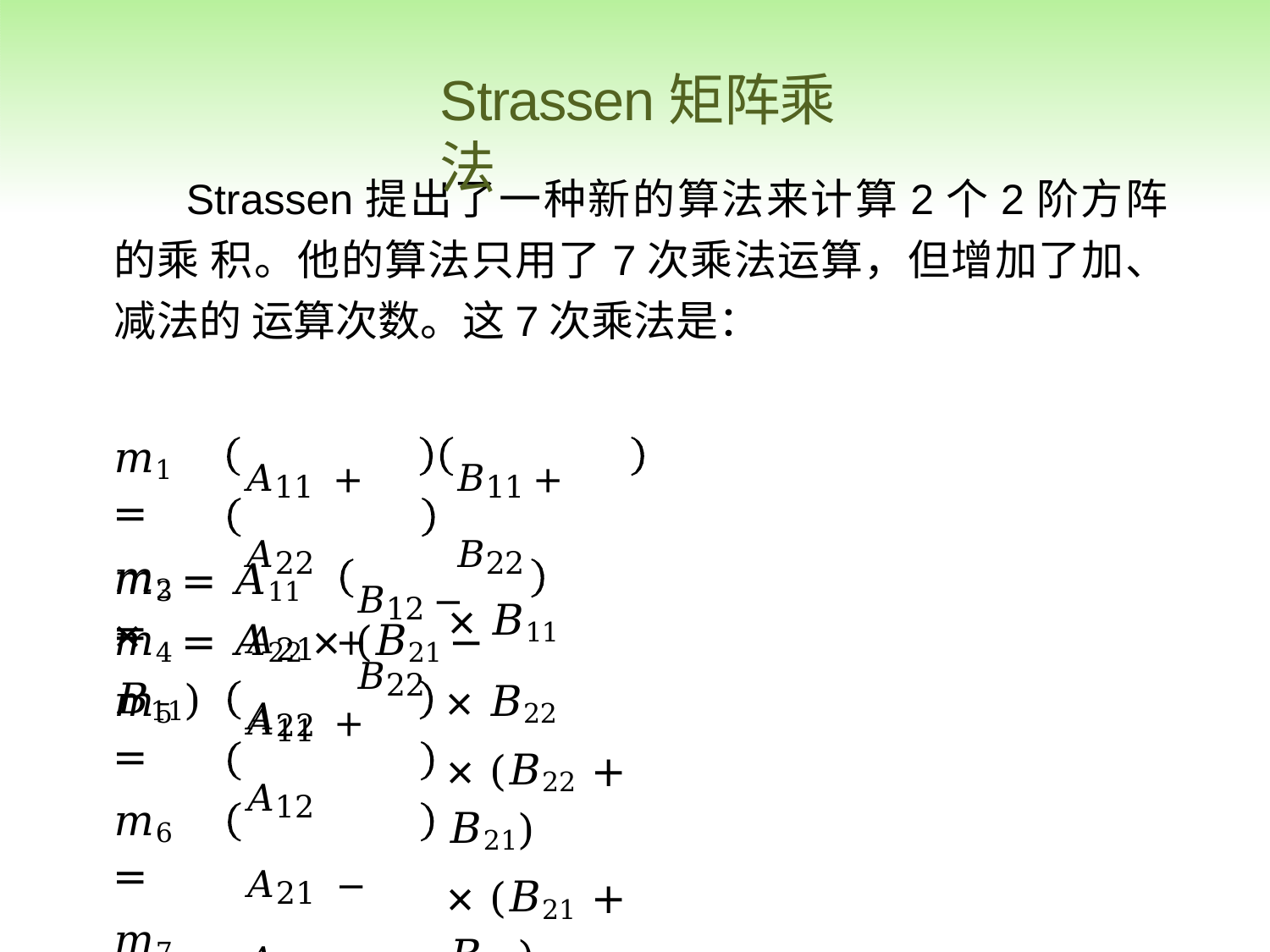

# Strassen矩阵乘法
Strassen提出了一种新的算法来计算2个2阶方阵的乘 积。他的算法只用了7次乘法运算，但增加了加、减法的 运算次数。这7次乘法是：
𝑚1 =
𝑚2 =
𝐴11  + 𝐴22
𝐴21  + 𝐴22
𝐵11 + 𝐵22
× 𝐵11

𝑚3 = 𝐴11 ×
𝐵12 − 𝐵22

𝑚4 = 𝐴22 × (𝐵21 − 𝐵11)
𝑚5 =
𝑚6 =
𝑚7 =
× 𝐵22
× (𝐵22  + 𝐵21)
× (𝐵21  + 𝐵22)
𝐴11  + 𝐴12
𝐴21  − 𝐴11
𝐴12  − 𝐴22